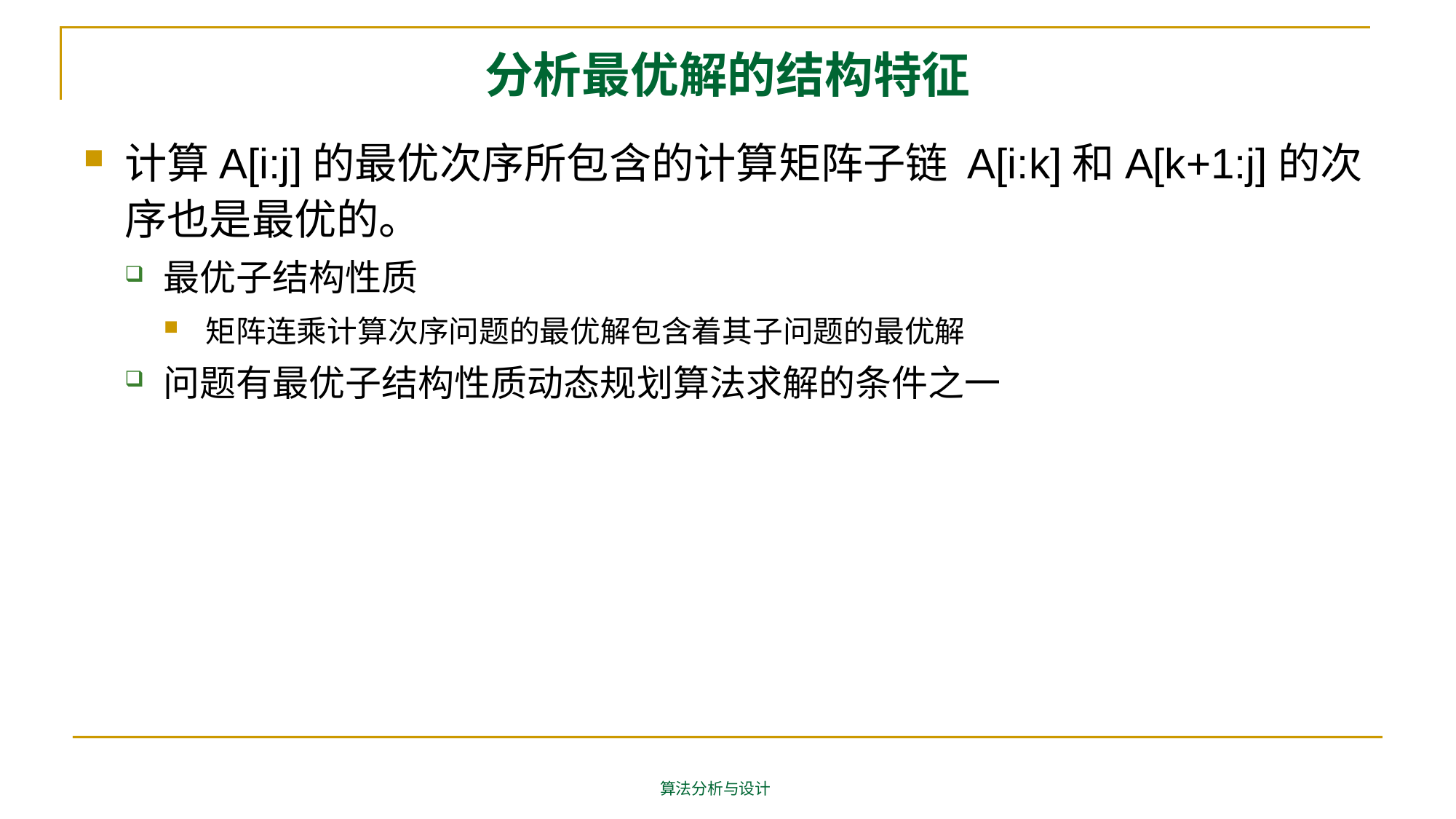

# 分析最优解的结构特征

计算A[i:j]的最优次序所包含的计算矩阵子链 A[i:k]和A[k+1:j]的次序也是最优的。
最优子结构性质
矩阵连乘计算次序问题的最优解包含着其子问题的最优解
问题有最优子结构性质动态规划算法求解的条件之一
算法分析与设计